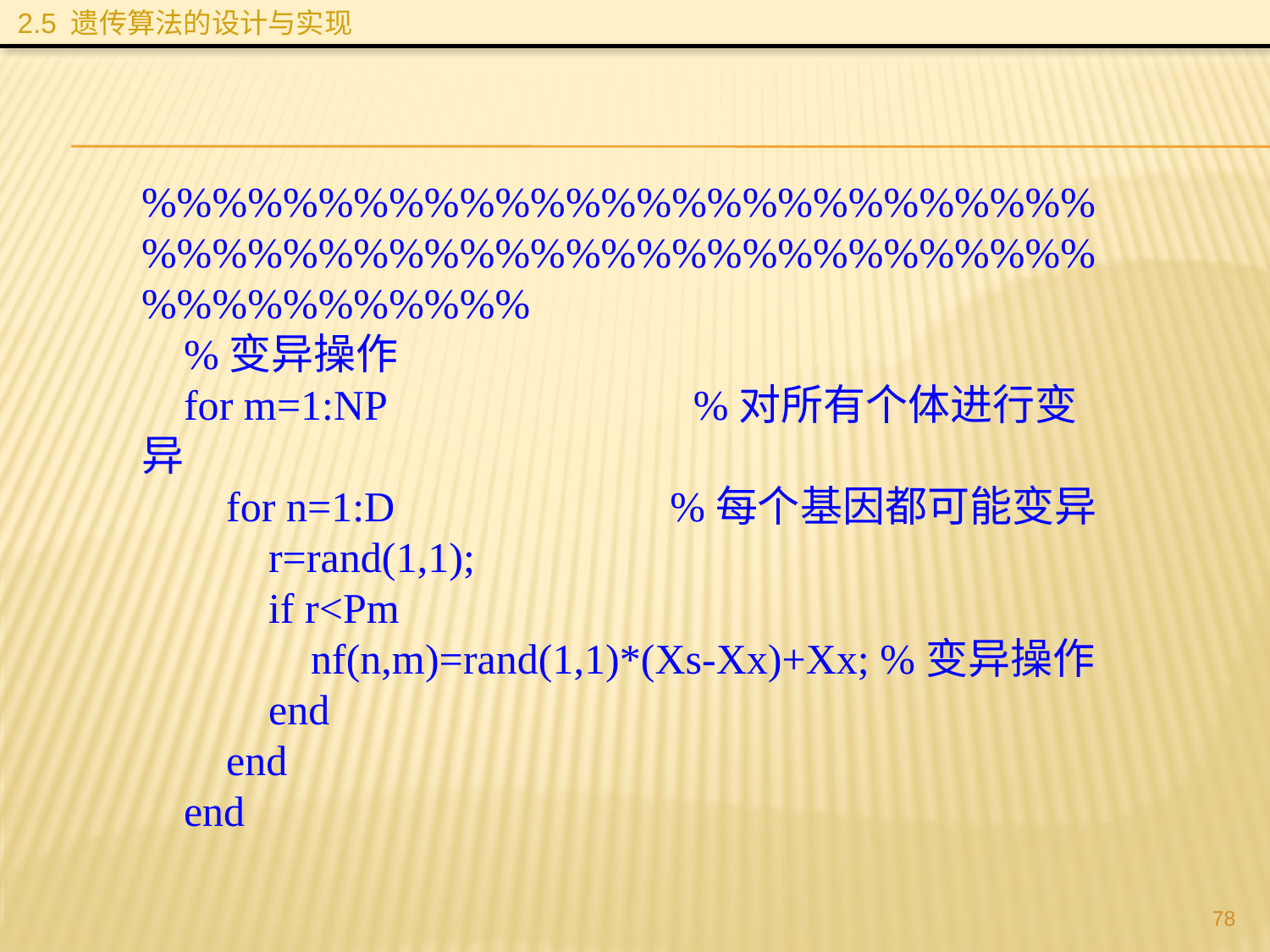

2.5 遗传算法的设计与实现

%%%%%%%%%%%%%%%%%%%%%%%%%%%%%%%%%%%%%%%%%%%%%%%%%%%%%%%%%%%%%%%%%
    %变异操作
    for m=1:NP                             %对所有个体进行变异
        for n=1:D                          %每个基因都可能变异
            r=rand(1,1);
            if r<Pm
                nf(n,m)=rand(1,1)*(Xs-Xx)+Xx; %变异操作
            end
        end
    end
78